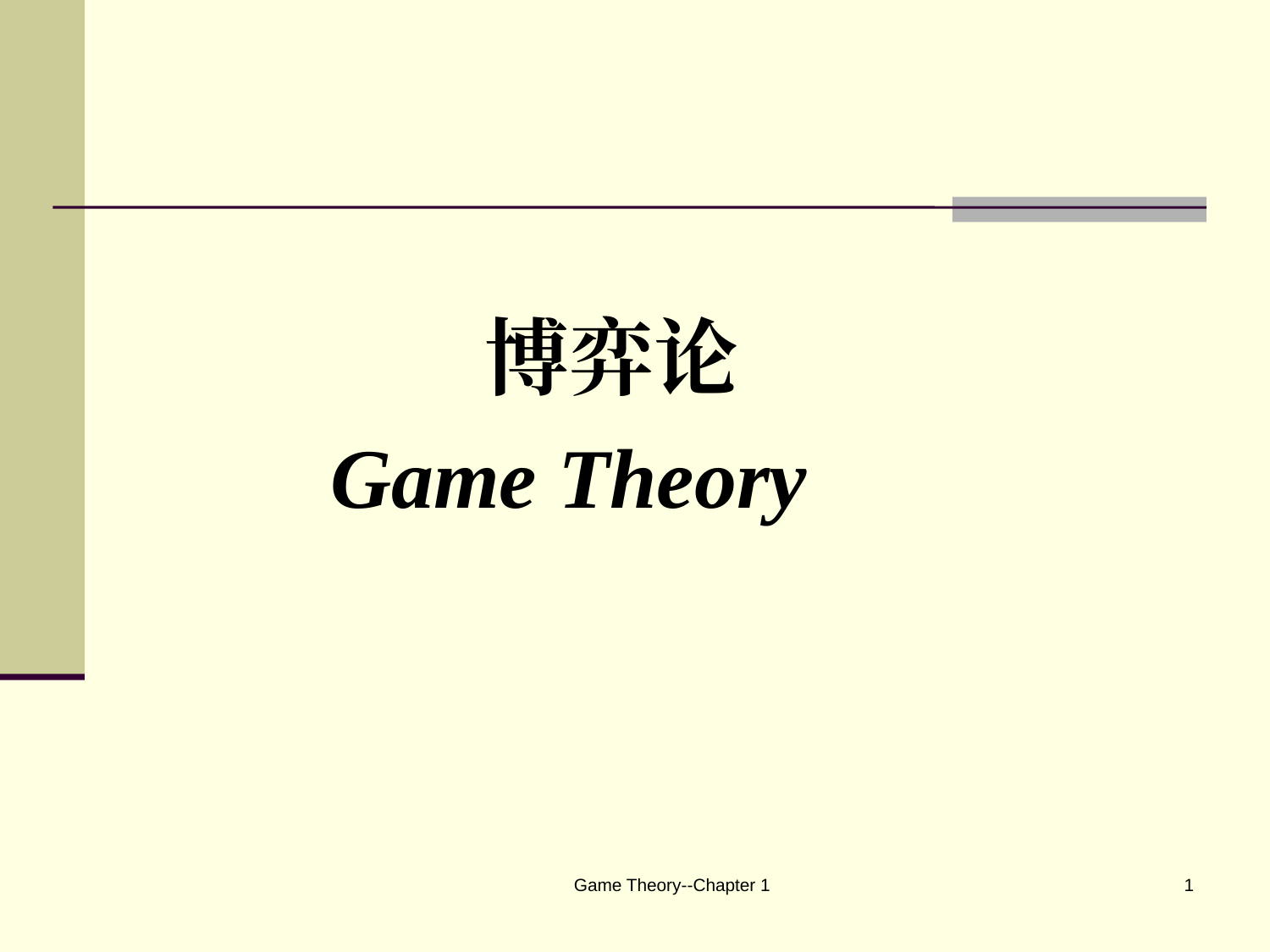

#

　　　　　　　博弈论
         Game Theory

Game Theory--Chapter 1
1